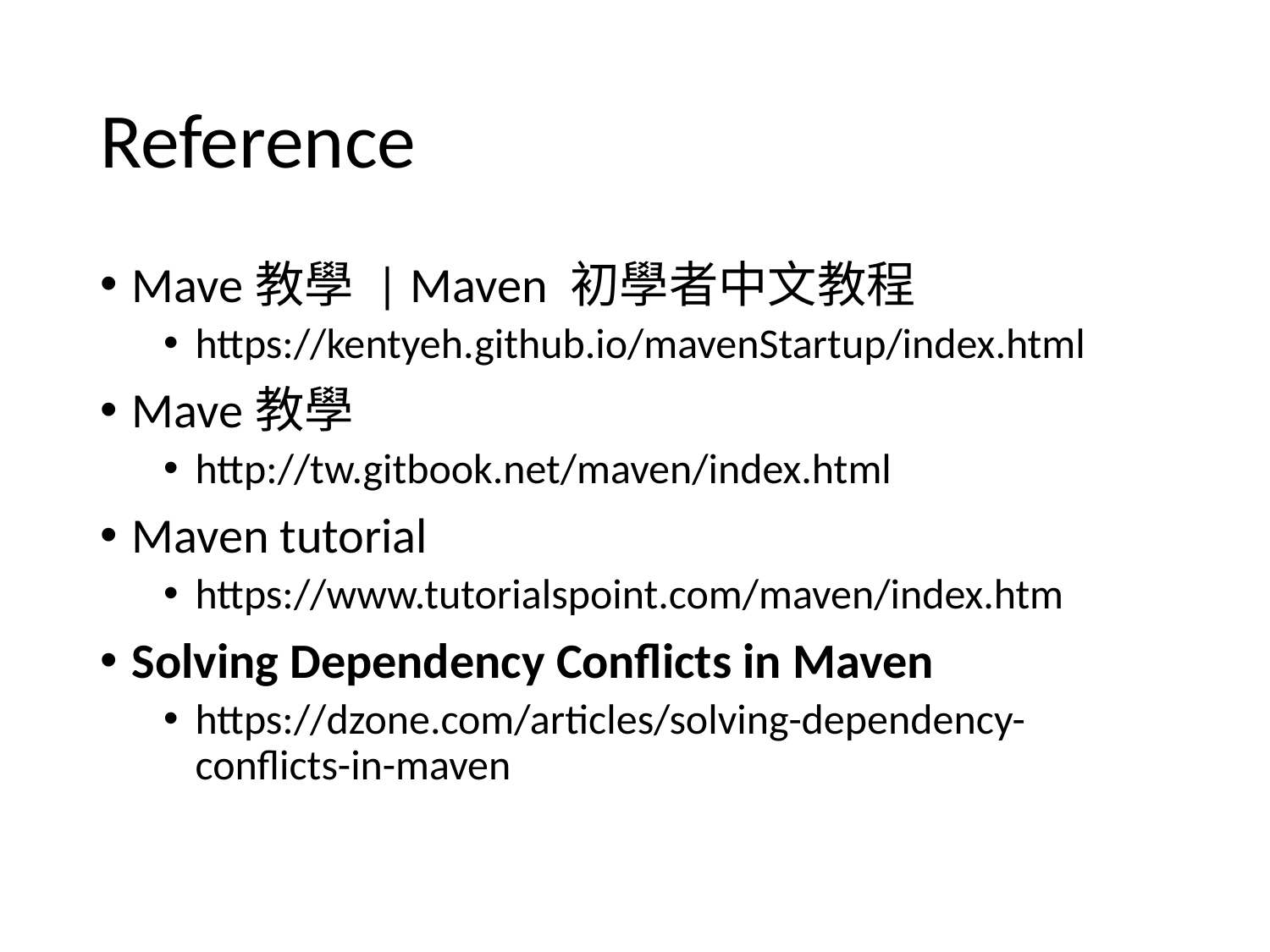

# Reference
Mave教學 | Maven 初學者中文教程
https://kentyeh.github.io/mavenStartup/index.html
Mave教學
http://tw.gitbook.net/maven/index.html
Maven tutorial
https://www.tutorialspoint.com/maven/index.htm
Solving Dependency Conflicts in Maven
https://dzone.com/articles/solving-dependency-conflicts-in-maven